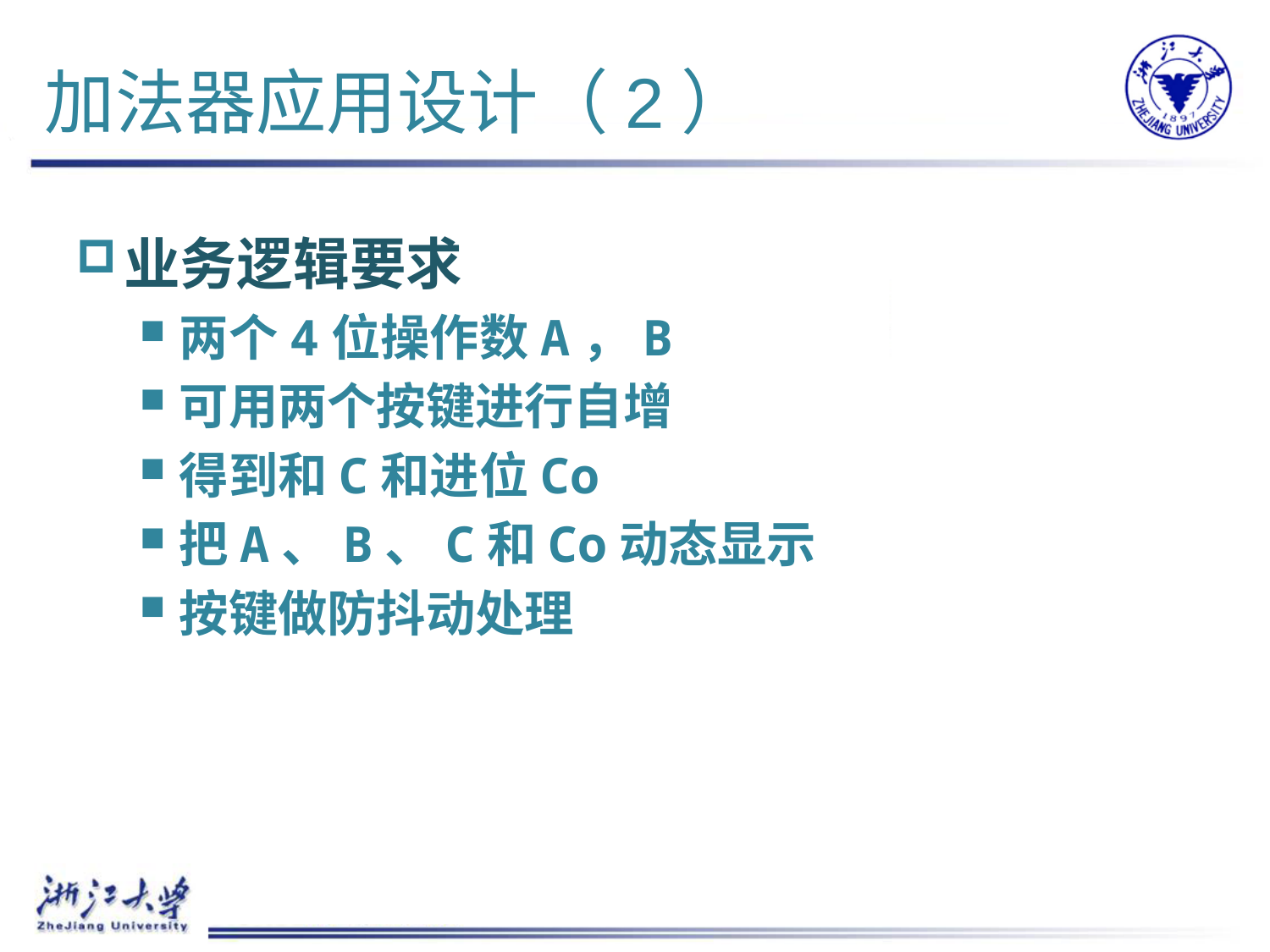

# 加法器应用设计（2）
业务逻辑要求
两个4位操作数A，B
可用两个按键进行自增
得到和C和进位Co
把A、B、C和Co动态显示
按键做防抖动处理